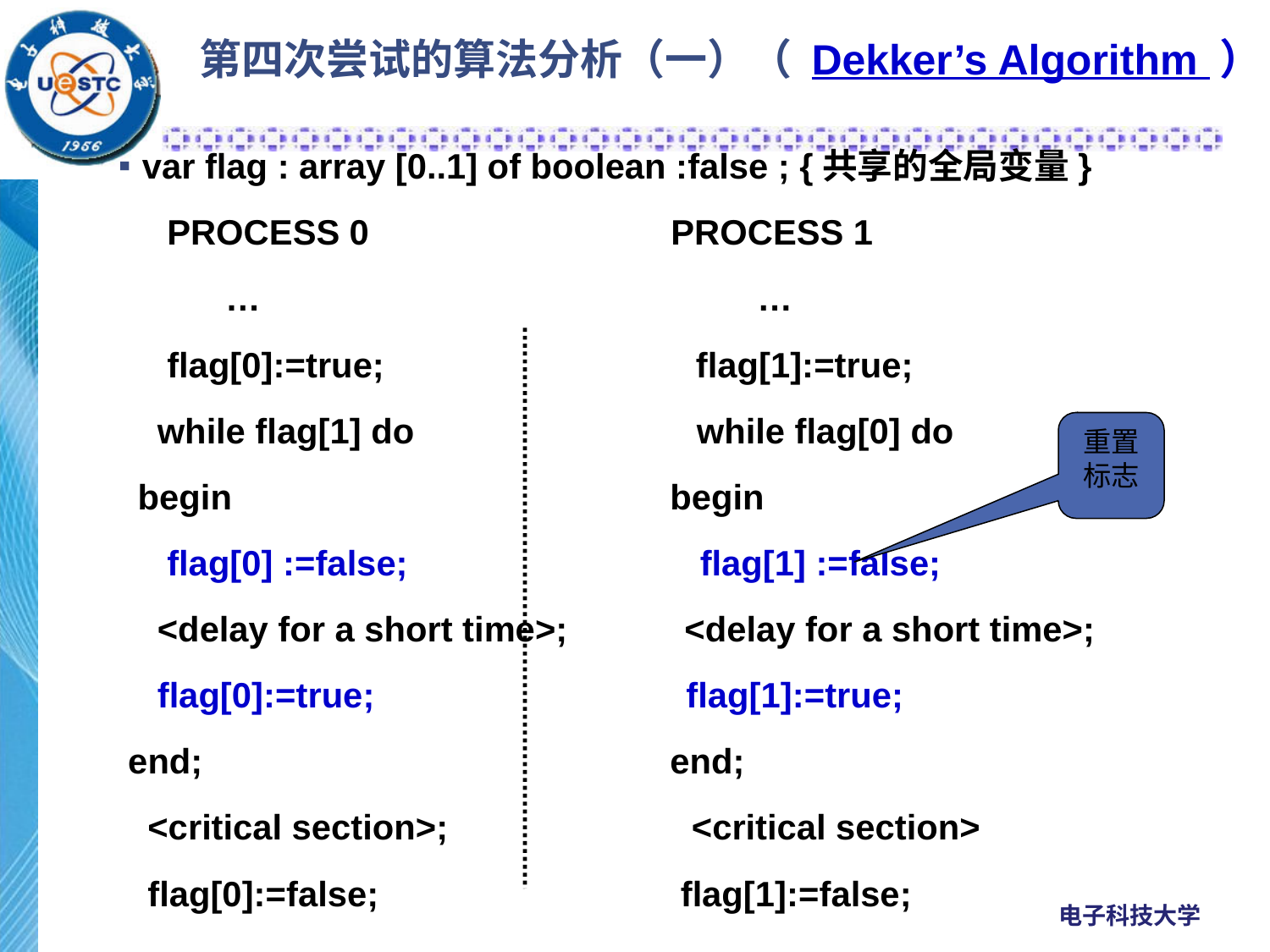

# 第四次尝试的算法分析（一）（ Dekker’s Algorithm ）
var flag : array [0..1] of boolean :false ; {共享的全局变量}
     PROCESS 0                               PROCESS 1
           …                                                   …
     flag[0]:=true;                                flag[1]:=true;
    while flag[1] do                             while flag[0] do
  begin                                             begin
     flag[0] :=false;                              flag[1] :=false;
    <delay for a short time>;            <delay for a short time>;
    flag[0]:=true;                                flag[1]:=true;
 end;                                                end;
   <critical section>;                         <critical section>
   flag[0]:=false;                               flag[1]:=false;
           …                                                     …

重置标志